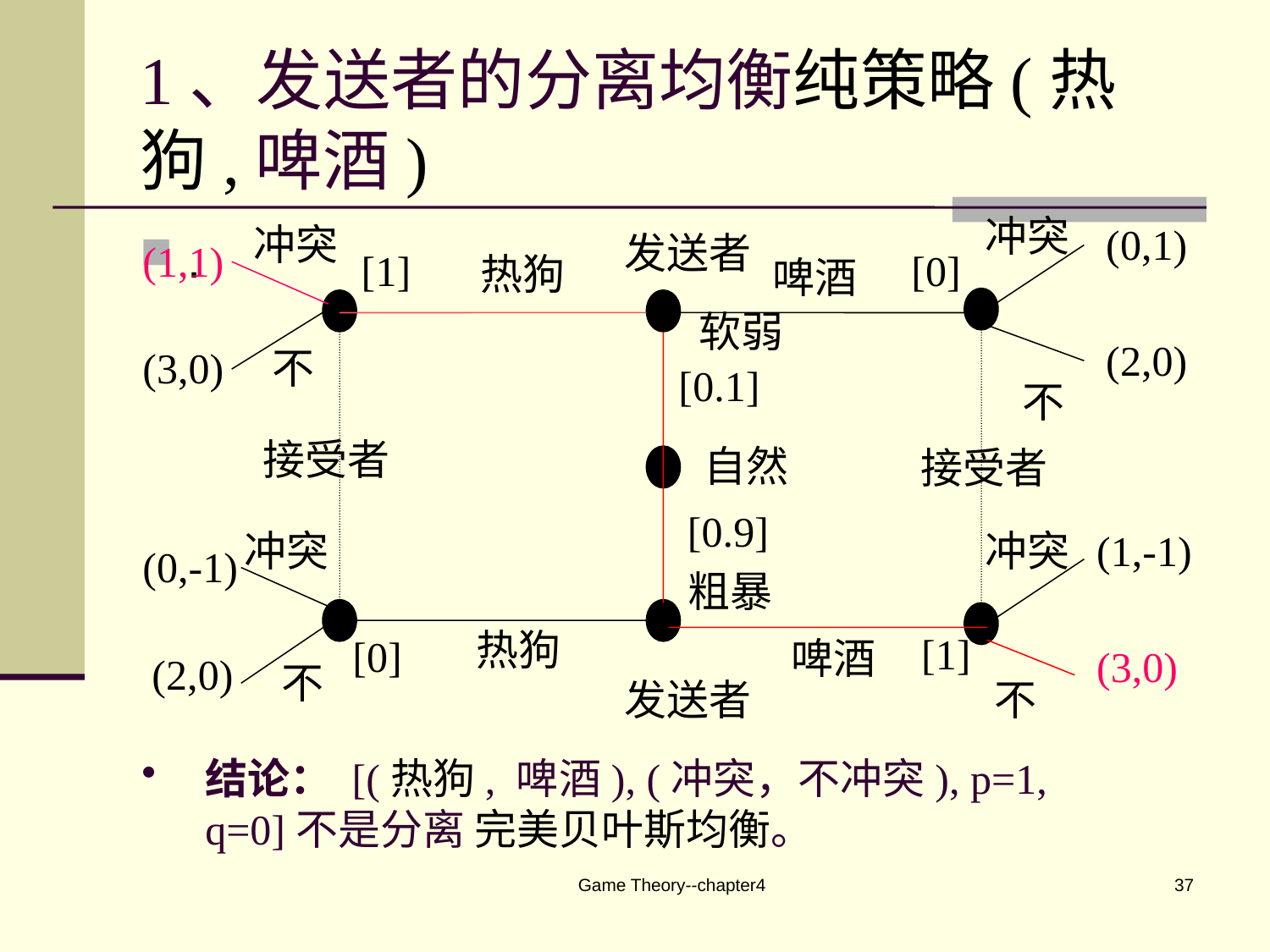

# 1、发送者的分离均衡纯策略(热狗,啤酒)
冲突
冲突
(0,1)
发送者
(1,1)
[0]
[1]
热狗
啤酒

软弱

(2,0)

(3,0)
不
[0.1]
不
接受者
自然
接受者

[0.9]
冲突
冲突
(1,-1)
(0,-1)
粗暴

热狗

[1]
[0]
啤酒

(3,0)

(2,0)
不
发送者
不
.
结论： [(热狗, 啤酒), (冲突，不冲突), p=1, q=0]不是分离 完美贝叶斯均衡。
Game Theory--chapter4
37